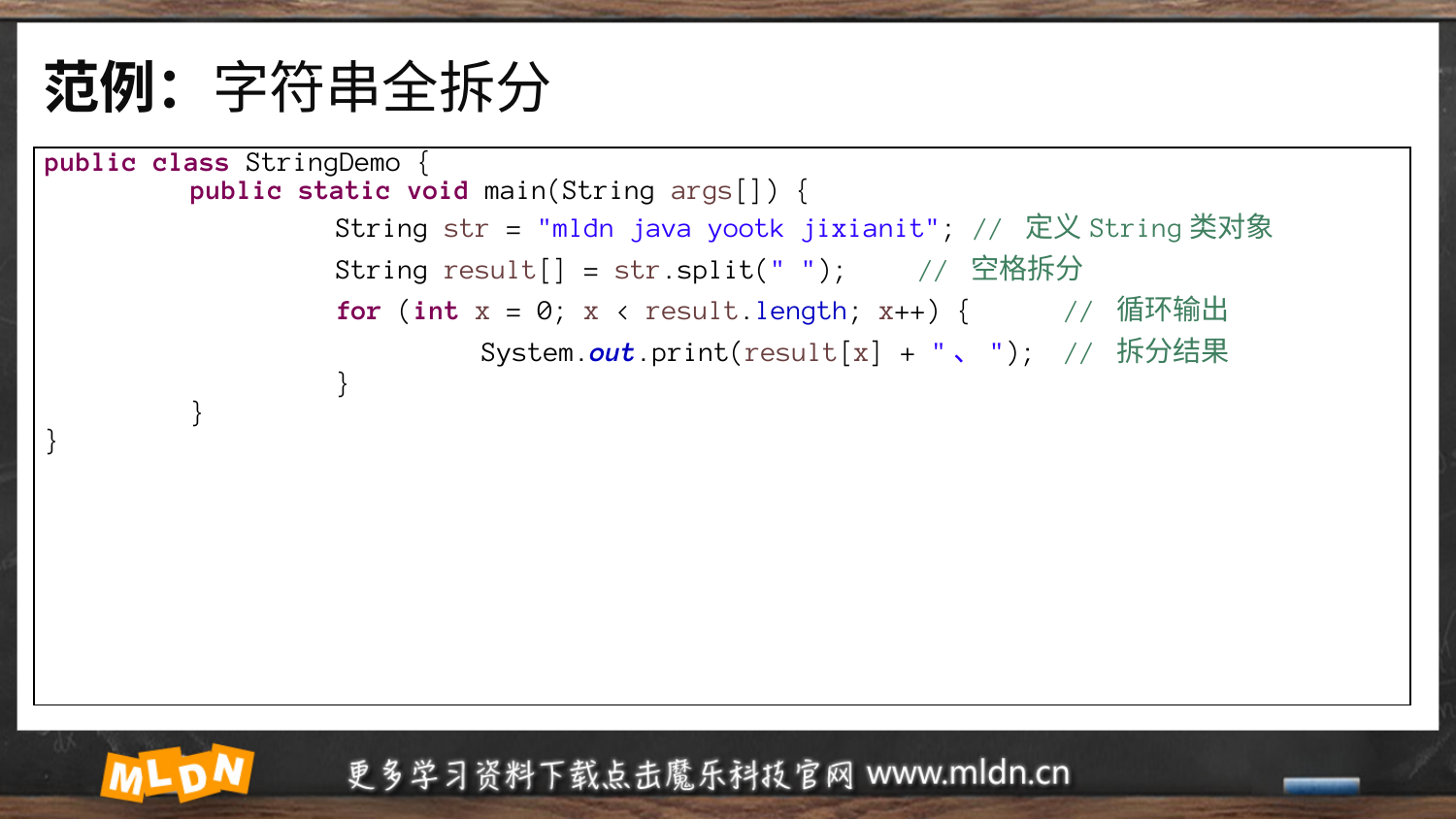

# 范例：字符串全拆分
| public class StringDemo { public static void main(String args[]) { String str = "mldn java yootk jixianit"; // 定义String类对象 String result[] = str.split(" "); // 空格拆分 for (int x = 0; x < result.length; x++) { // 循环输出 System.out.print(result[x] + "、"); // 拆分结果 } } } |
| --- |